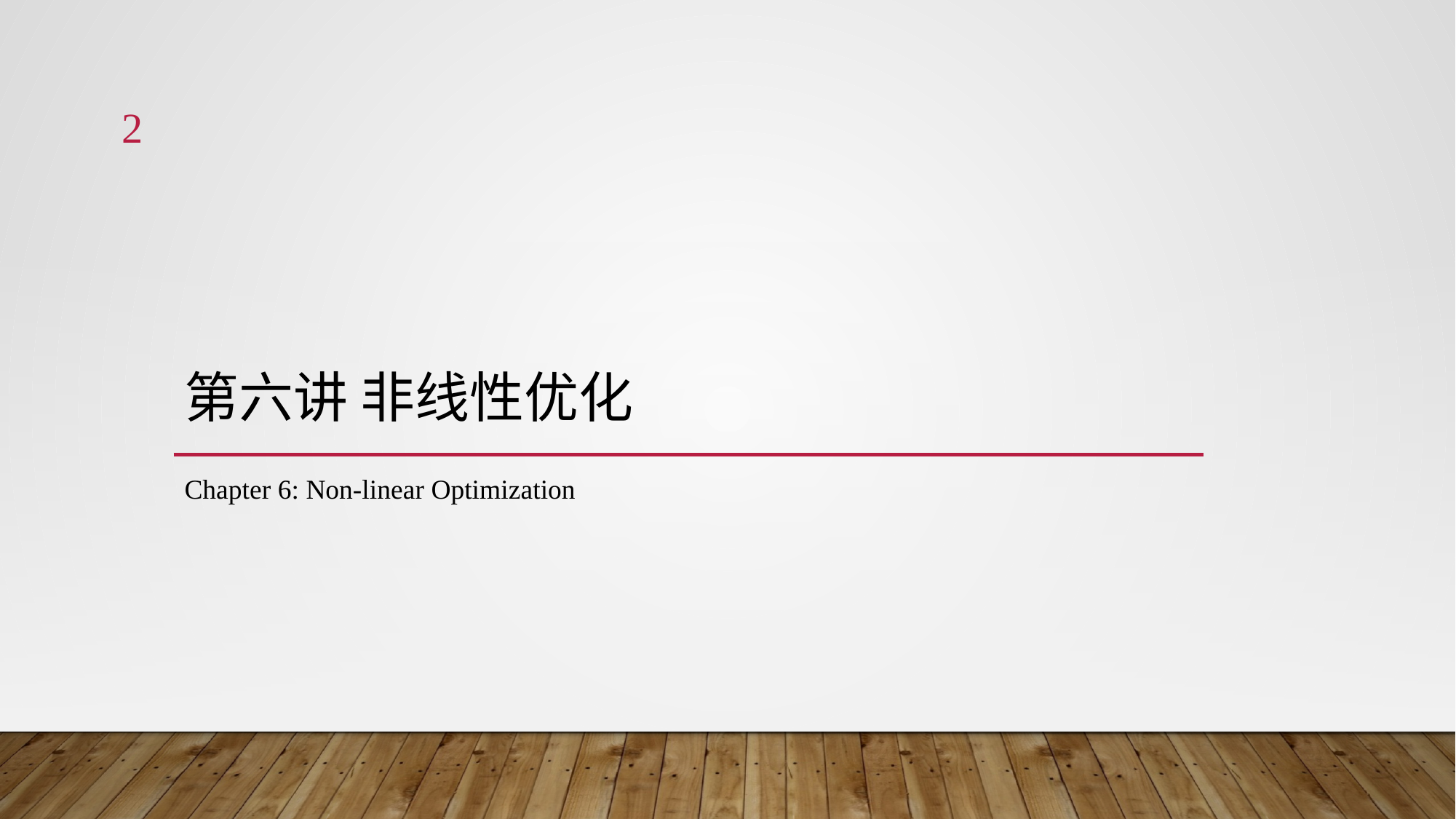

2
# 第六讲 非线性优化
Chapter 6: Non-linear Optimization